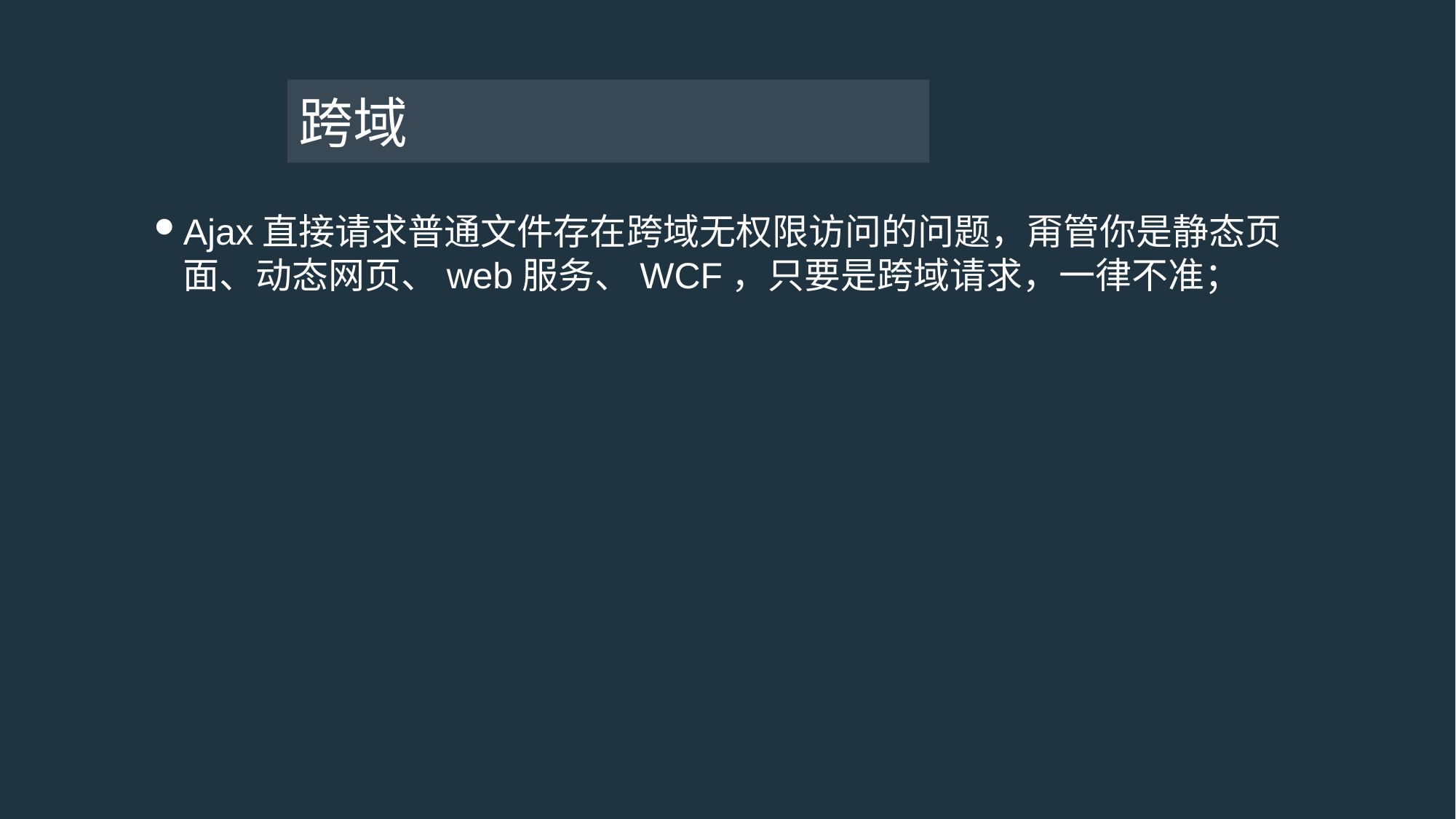

# 跨域
Ajax直接请求普通文件存在跨域无权限访问的问题，甭管你是静态页面、动态网页、web服务、WCF，只要是跨域请求，一律不准；